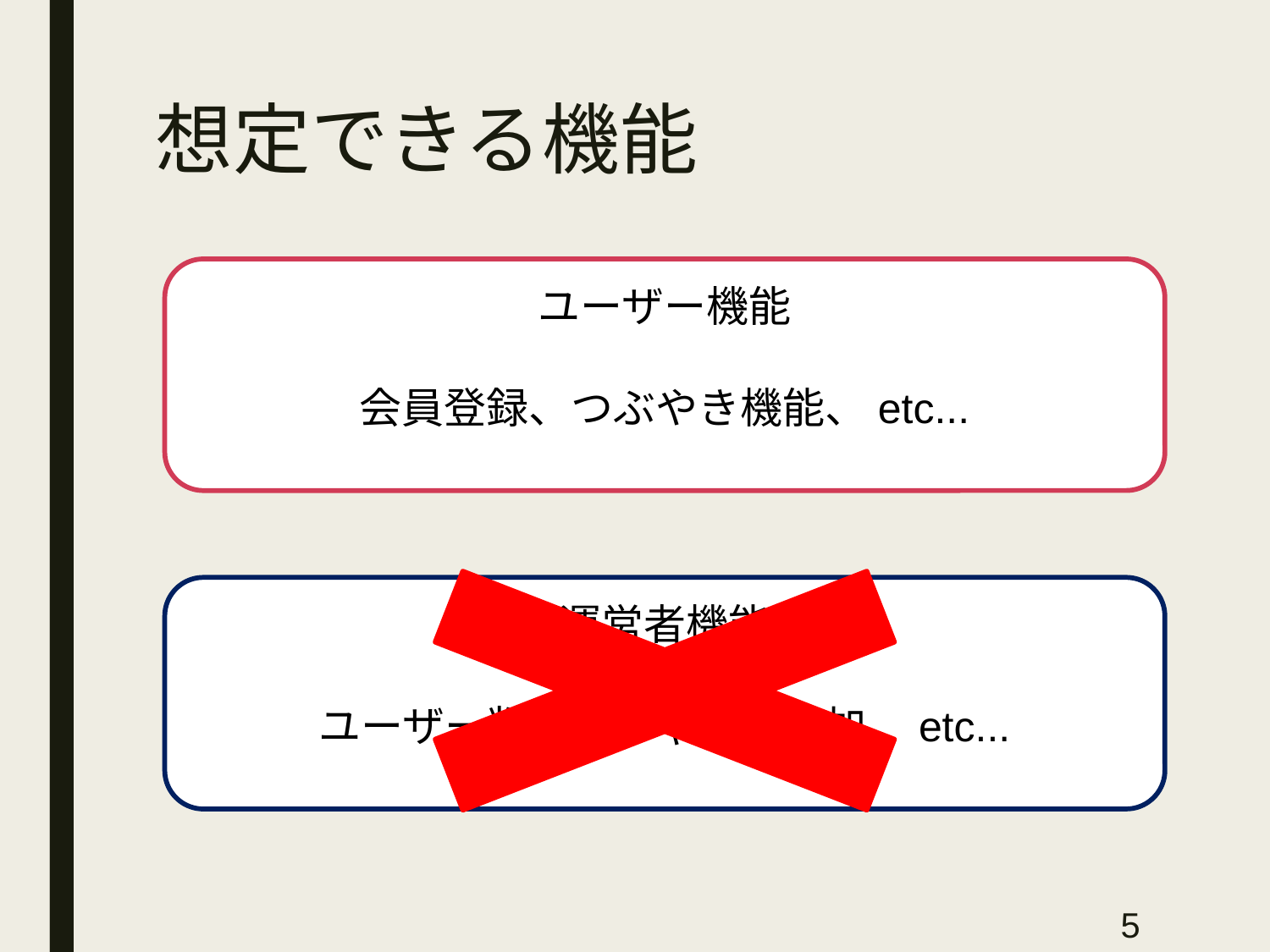

# 想定できる機能
ユーザー機能

会員登録、つぶやき機能、etc...

運営者機能

ユーザー削除、ジャンル追加、etc...

5